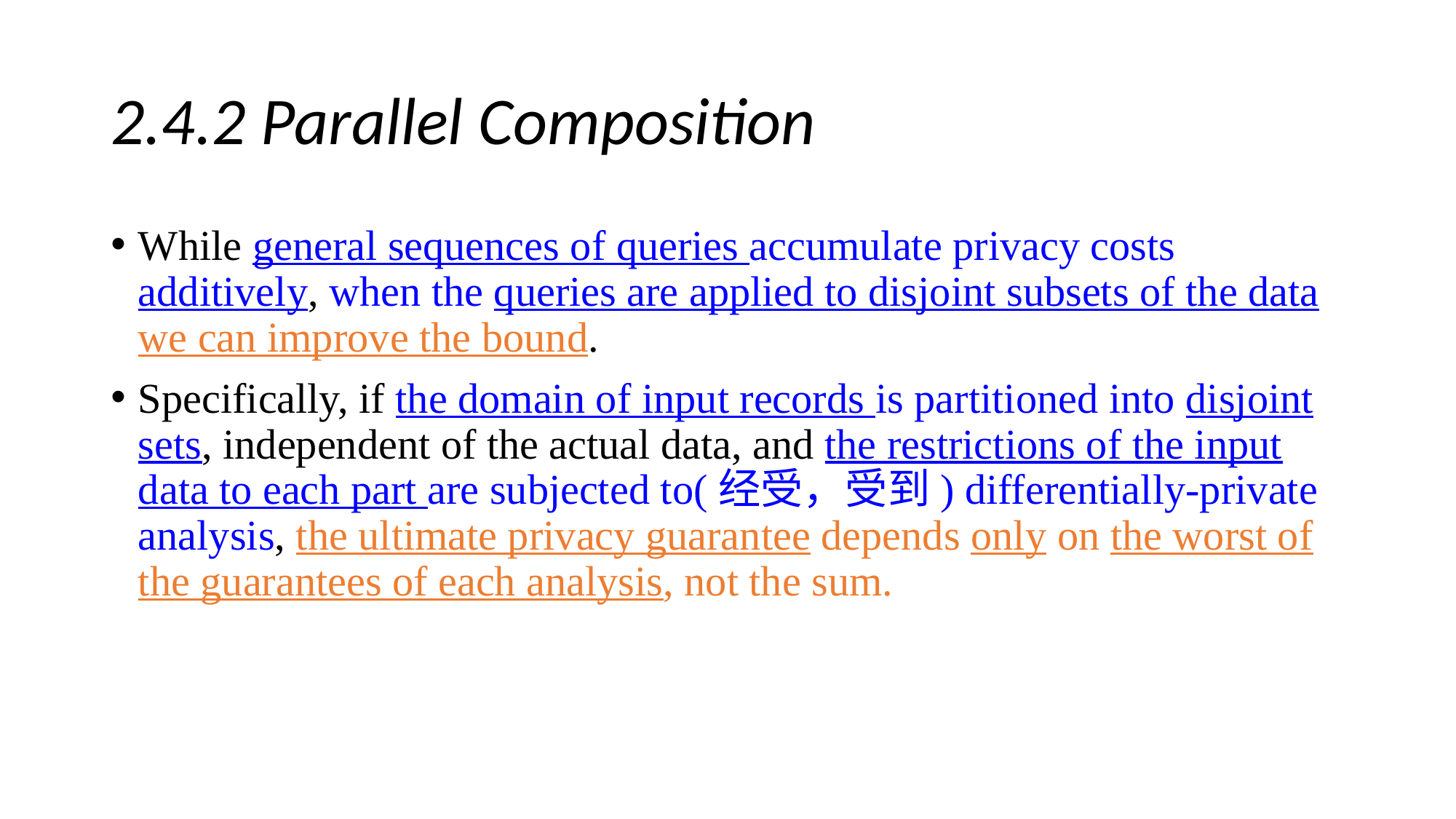

# 2.4.2 Parallel Composition
While general sequences of queries accumulate privacy costs additively, when the queries are applied to disjoint subsets of the data we can improve the bound.
Specifically, if the domain of input records is partitioned into disjoint sets, independent of the actual data, and the restrictions of the input data to each part are subjected to(经受，受到) differentially-private analysis, the ultimate privacy guarantee depends only on the worst of the guarantees of each analysis, not the sum.